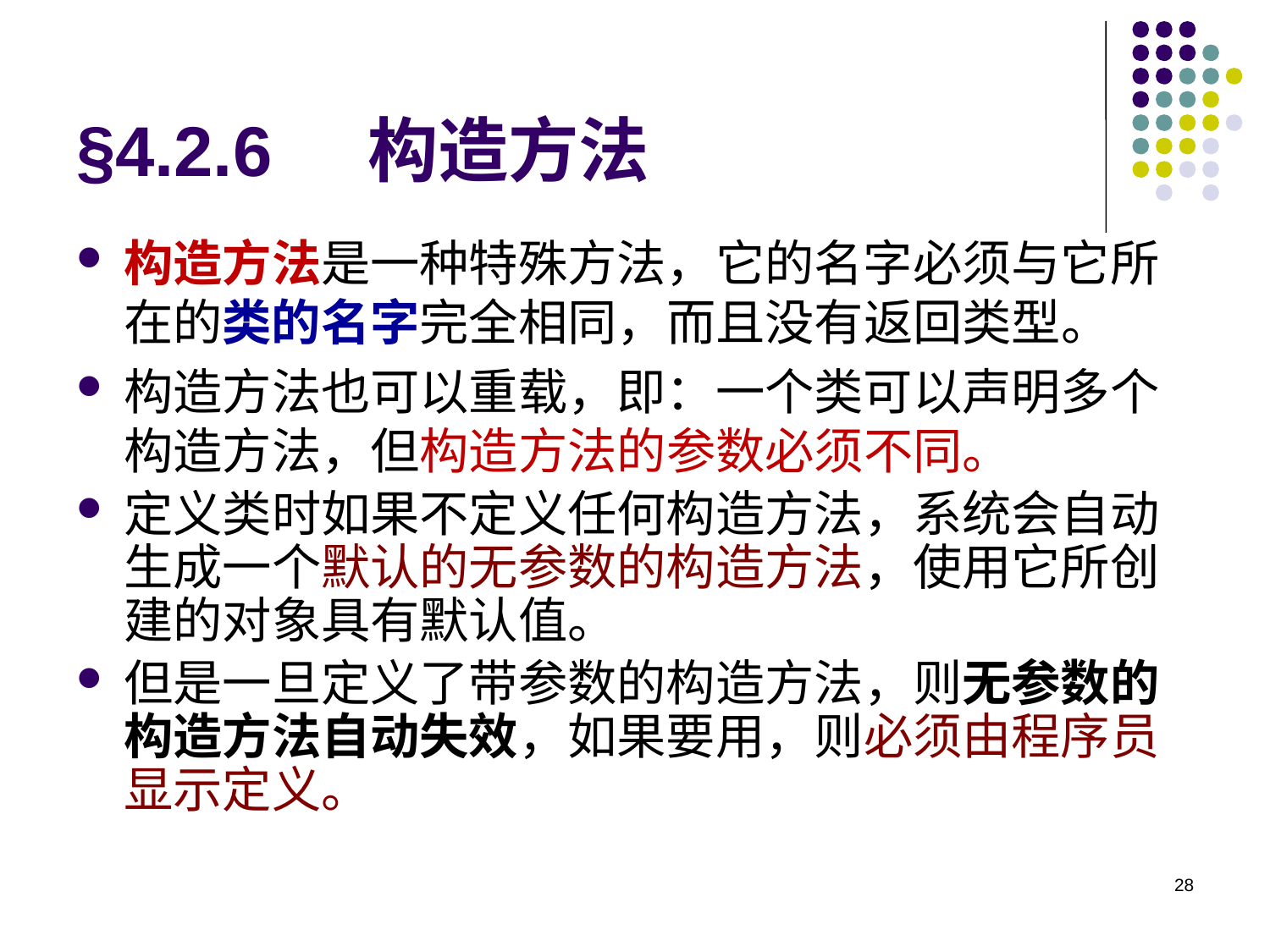

# §4.2.6    构造方法
构造方法是一种特殊方法，它的名字必须与它所在的类的名字完全相同，而且没有返回类型。
构造方法也可以重载，即：一个类可以声明多个构造方法，但构造方法的参数必须不同。
定义类时如果不定义任何构造方法，系统会自动生成一个默认的无参数的构造方法，使用它所创建的对象具有默认值。
但是一旦定义了带参数的构造方法，则无参数的构造方法自动失效，如果要用，则必须由程序员显示定义。

28